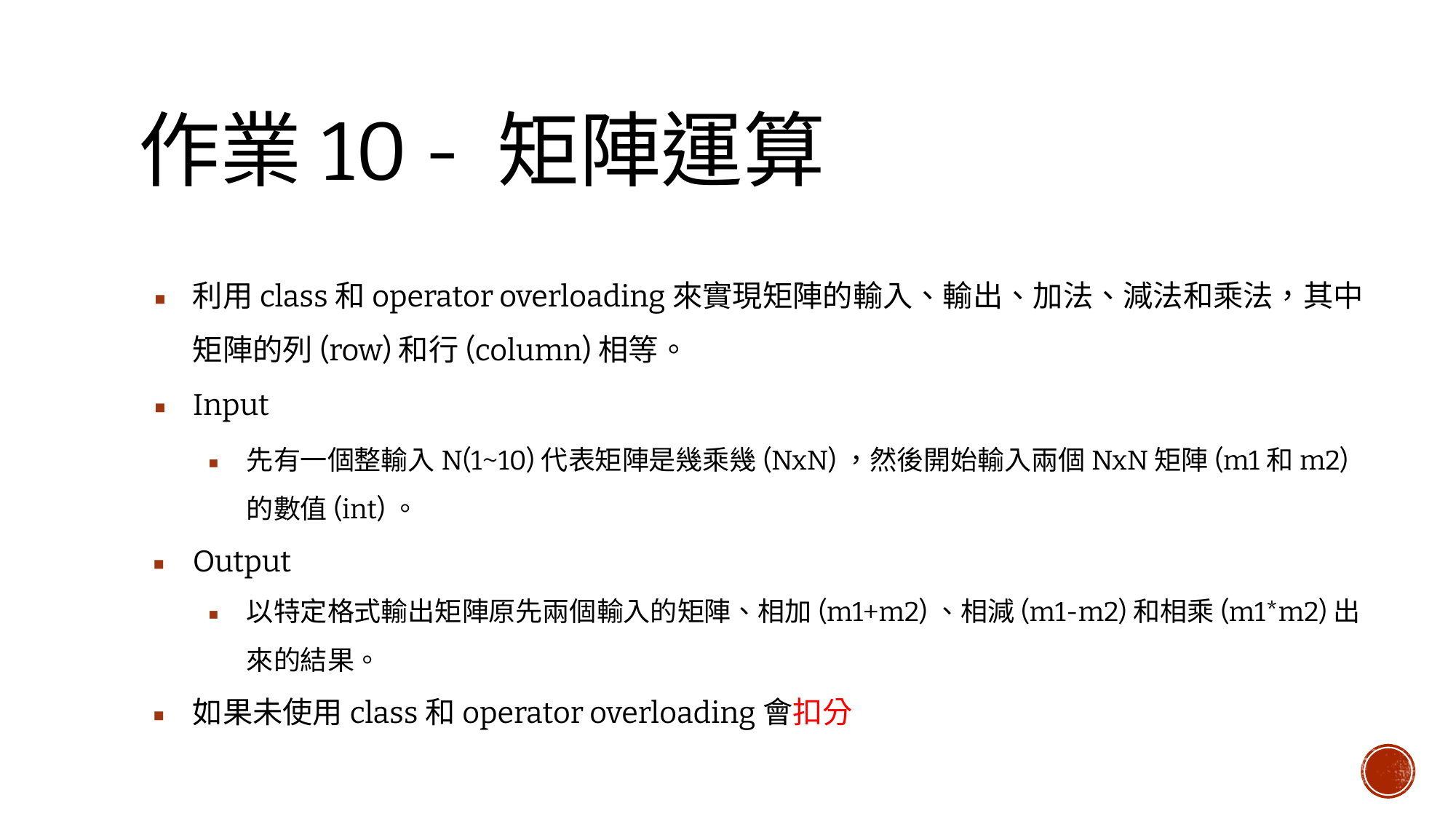

# 作業10 - 矩陣運算
利用class和operator overloading來實現矩陣的輸入、輸出、加法、減法和乘法，其中矩陣的列(row)和行(column)相等。
Input
先有一個整輸入N(1~10)代表矩陣是幾乘幾(NxN)，然後開始輸入兩個NxN矩陣(m1和m2)的數值(int)。
Output
以特定格式輸出矩陣原先兩個輸入的矩陣、相加(m1+m2)、相減(m1-m2)和相乘(m1*m2)出來的結果。
如果未使用class和operator overloading會扣分